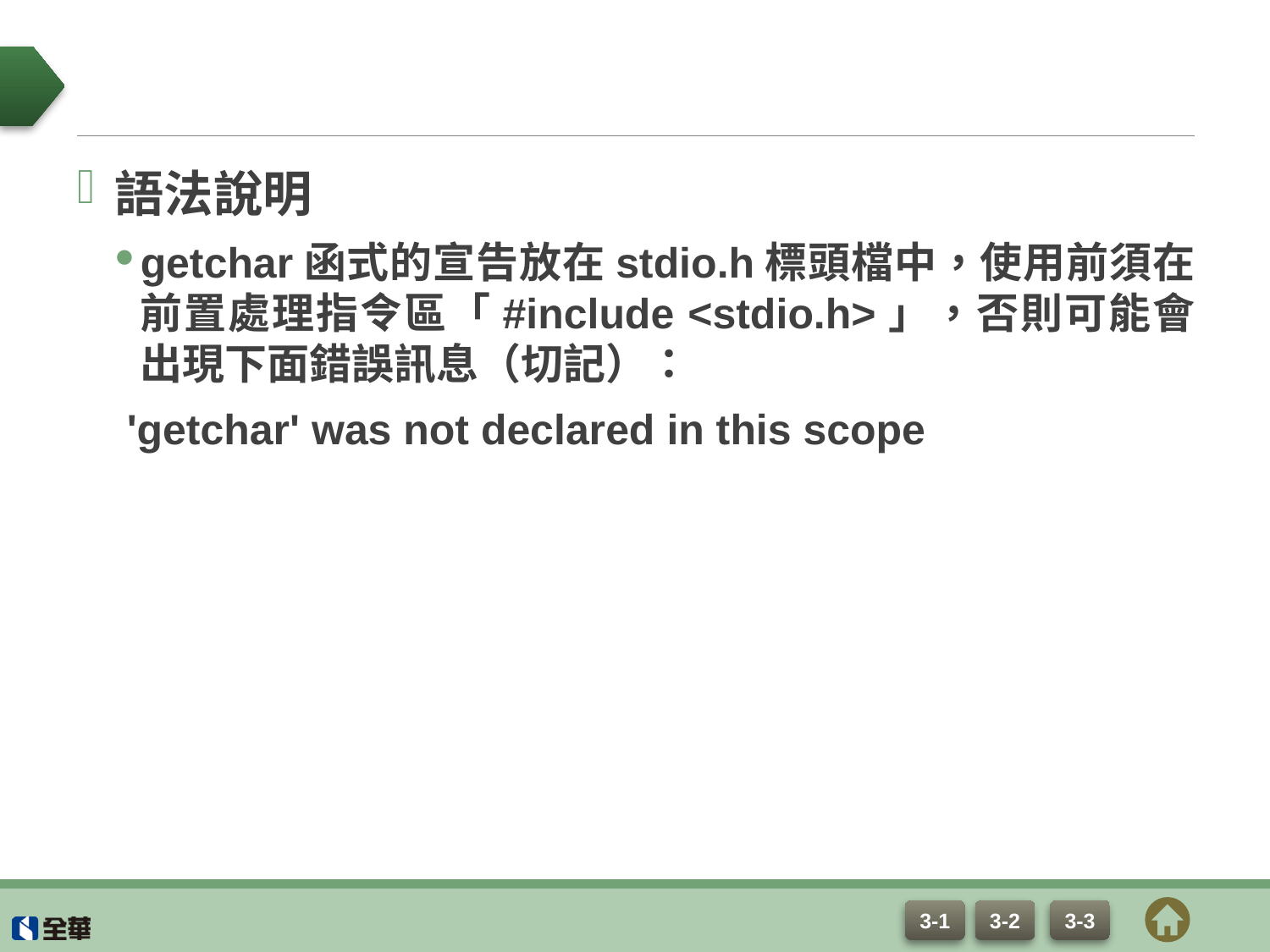

#
語法說明
getchar函式的宣告放在stdio.h標頭檔中，使用前須在前置處理指令區「#include <stdio.h>」，否則可能會出現下面錯誤訊息（切記）：
 'getchar' was not declared in this scope